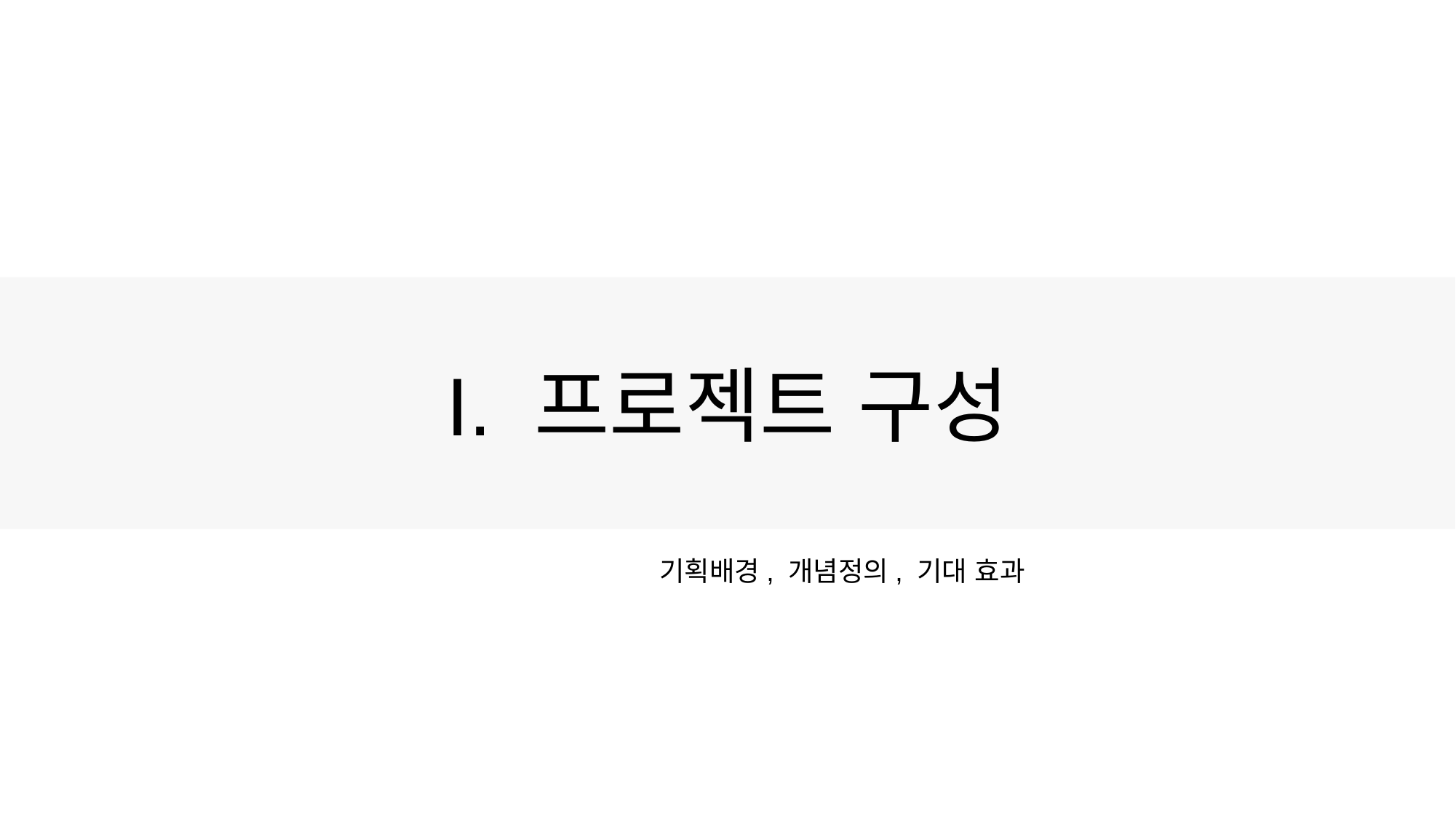

I. 프로젝트 구성
기획배경, 개념정의, 기대 효과